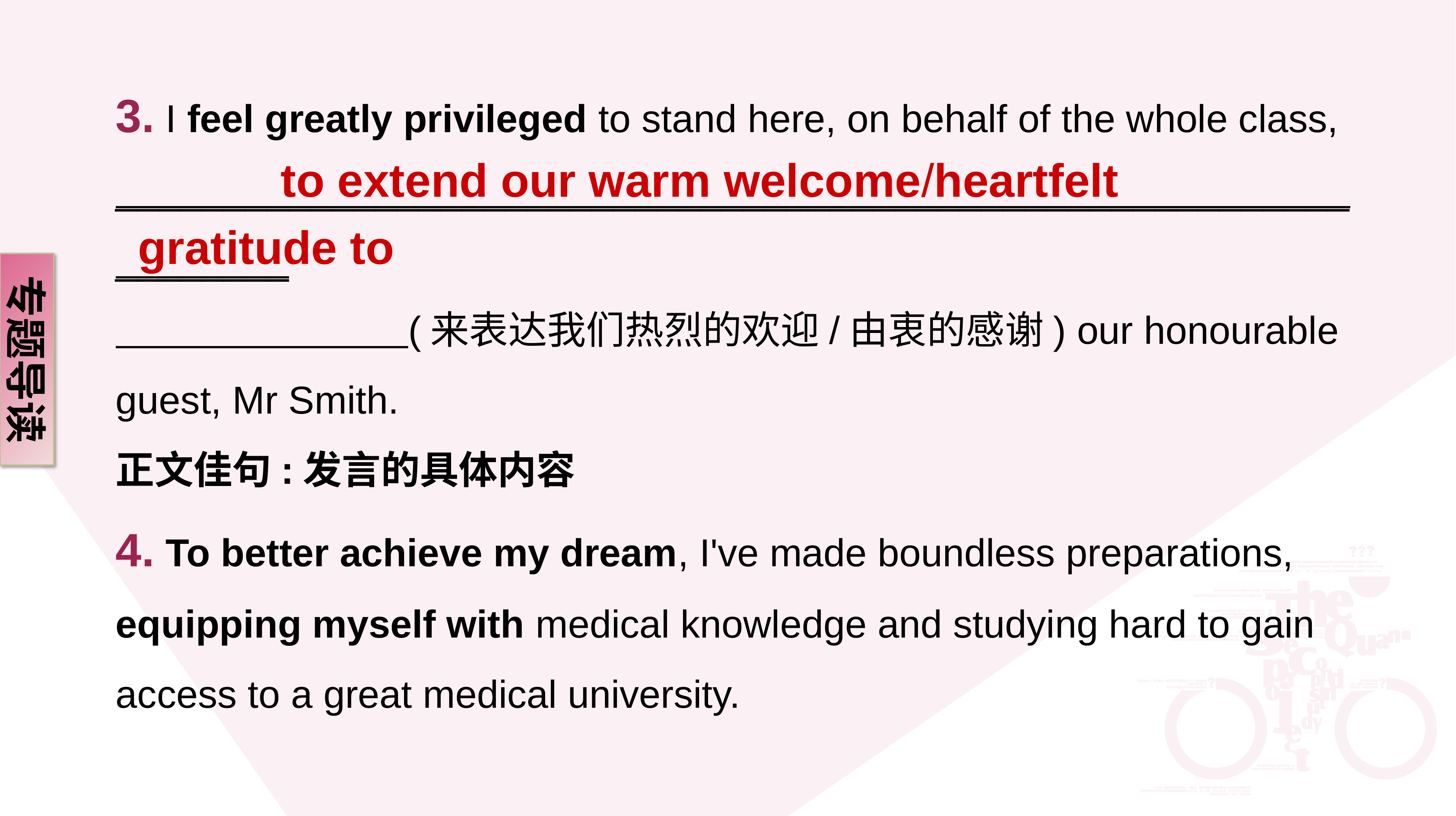

3. I feel greatly privileged to stand here, on behalf of the whole class, _________________________________________________________________
                           (来表达我们热烈的欢迎/由衷的感谢) our honourable guest, Mr Smith.
正文佳句:发言的具体内容
4. To better achieve my dream, I've made boundless preparations, equipping myself with medical knowledge and studying hard to gain access to a great medical university.
           to extend our warm welcome/heartfelt gratitude to
专题导读